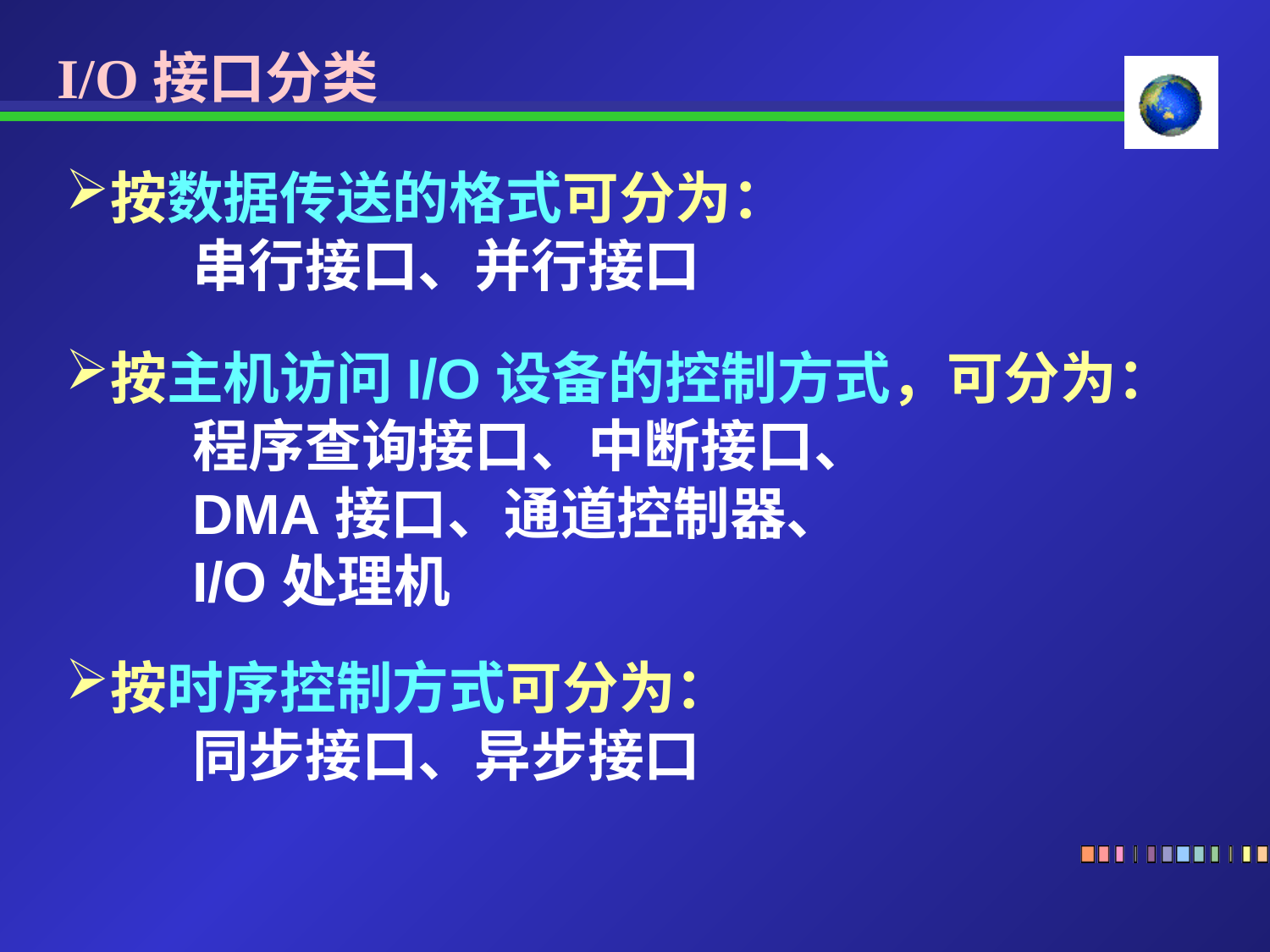

I/O接口分类

按数据传送的格式可分为：
	串行接口、并行接口

按主机访问I/O设备的控制方式，可分为：
	程序查询接口、中断接口、
	DMA接口、通道控制器、
	I/O处理机
按时序控制方式可分为：
	同步接口、异步接口
11